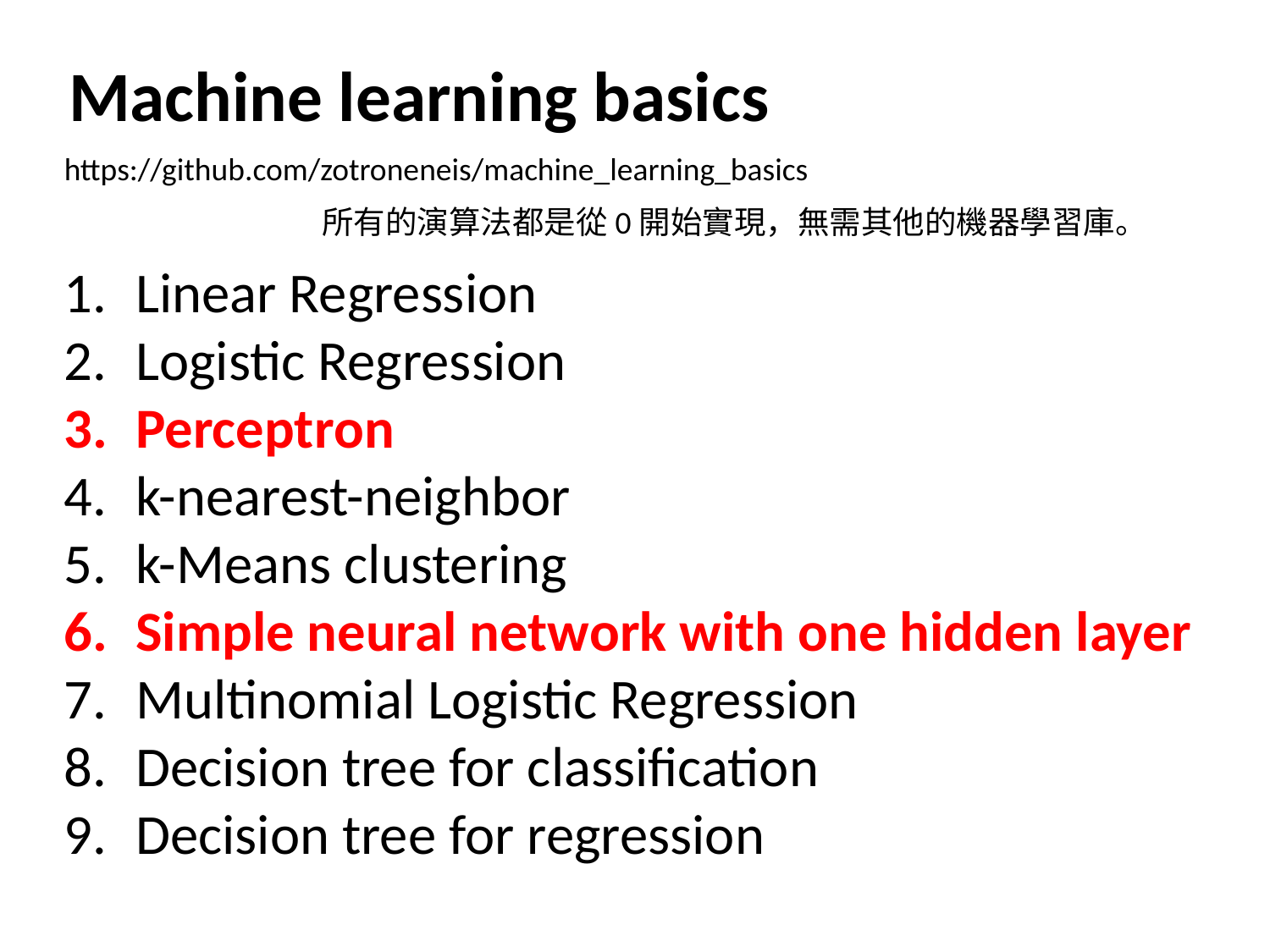

Machine learning basics
https://github.com/zotroneneis/machine_learning_basics
所有的演算法都是從0開始實現，無需其他的機器學習庫。
Linear Regression
Logistic Regression
Perceptron
k-nearest-neighbor
k-Means clustering
Simple neural network with one hidden layer
Multinomial Logistic Regression
Decision tree for classification
Decision tree for regression